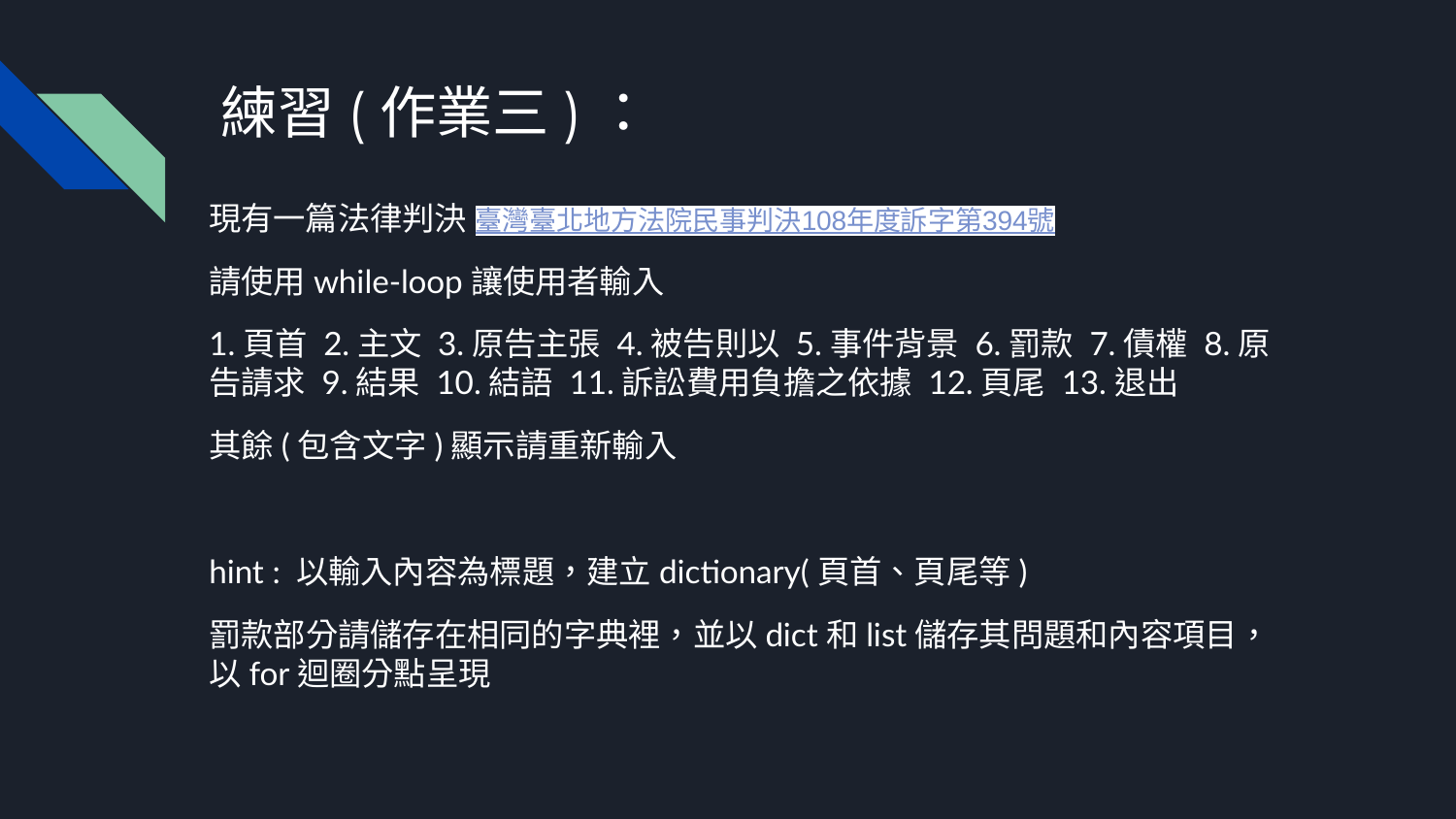

# 練習(作業三)：
現有一篇法律判決 臺灣臺北地方法院民事判決108年度訴字第394號
請使用while-loop讓使用者輸入
1.頁首 2.主文 3.原告主張 4.被告則以 5.事件背景 6.罰款 7.債權 8.原告請求 9.結果 10.結語 11.訴訟費用負擔之依據 12.頁尾 13.退出
其餘(包含文字)顯示請重新輸入

hint : 以輸入內容為標題，建立dictionary(頁首、頁尾等)
罰款部分請儲存在相同的字典裡，並以dict和list儲存其問題和內容項目，以for迴圈分點呈現